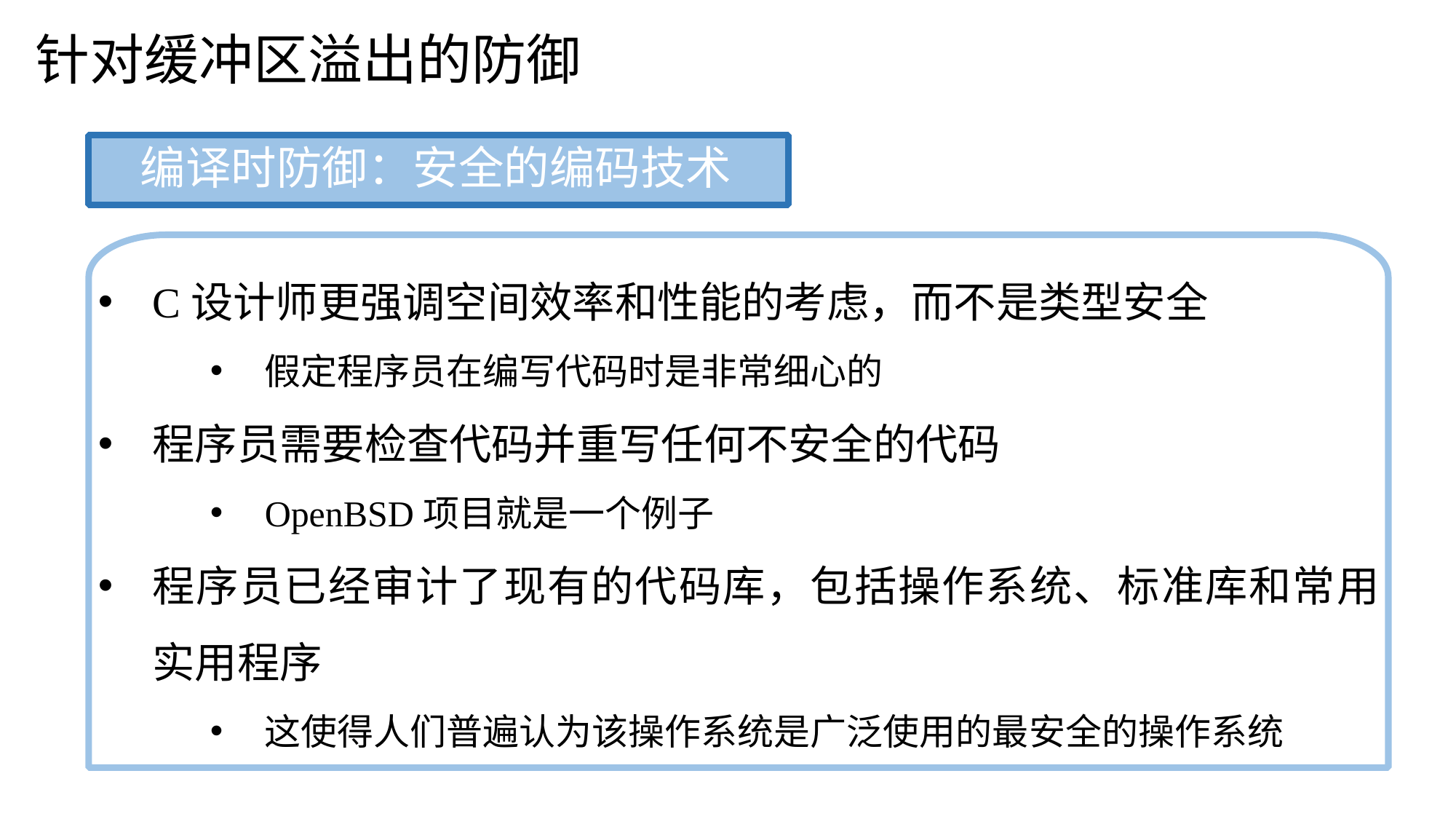

针对缓冲区溢出的防御

编译时防御：安全的编码技术
C设计师更强调空间效率和性能的考虑，而不是类型安全
假定程序员在编写代码时是非常细心的
程序员需要检查代码并重写任何不安全的代码
OpenBSD项目就是一个例子
程序员已经审计了现有的代码库，包括操作系统、标准库和常用实用程序
这使得人们普遍认为该操作系统是广泛使用的最安全的操作系统